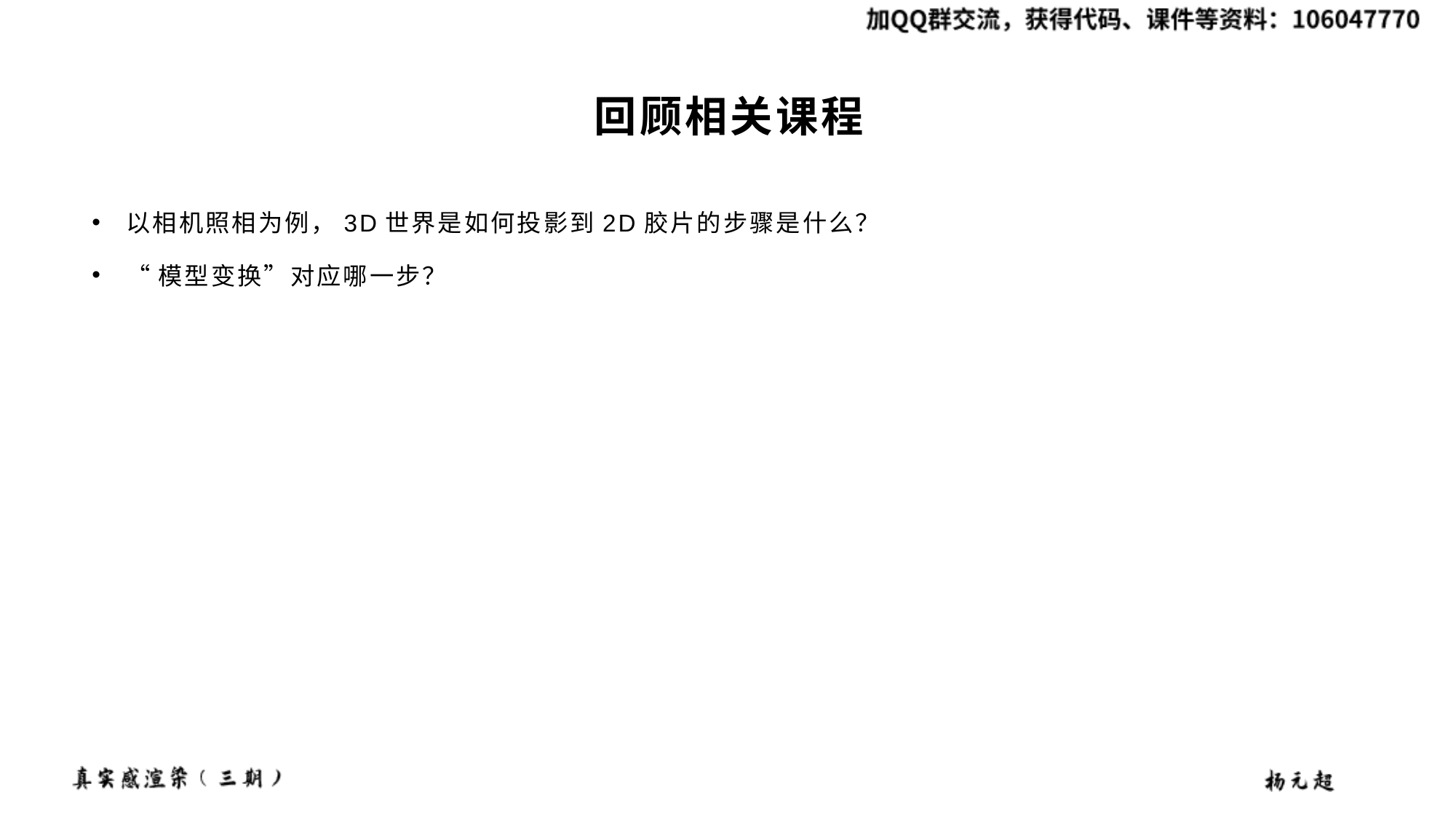

# 回顾相关课程
以相机照相为例，3D世界是如何投影到2D胶片的步骤是什么？
“模型变换”对应哪一步？